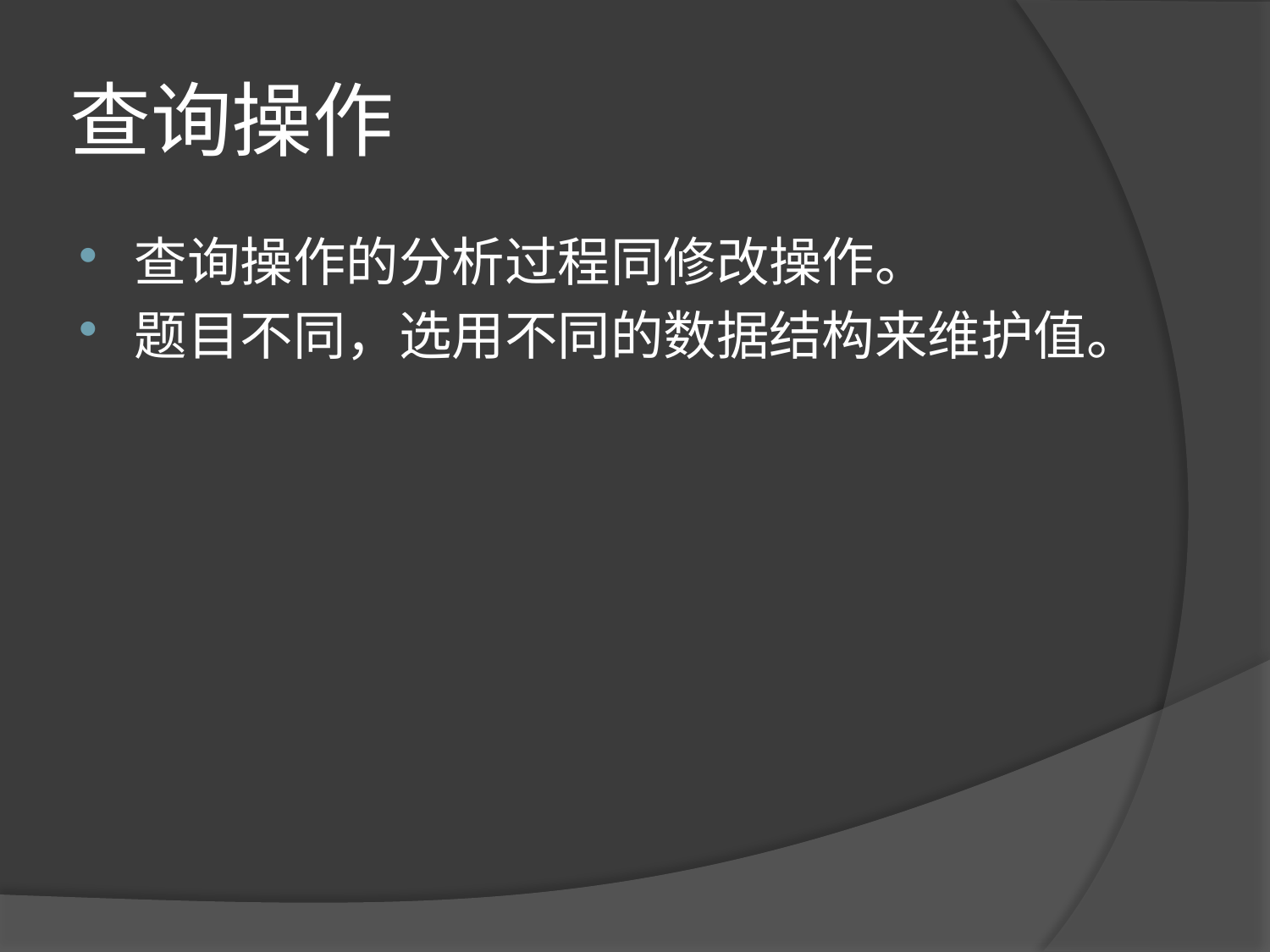

# 查询操作
查询操作的分析过程同修改操作。
题目不同，选用不同的数据结构来维护值。